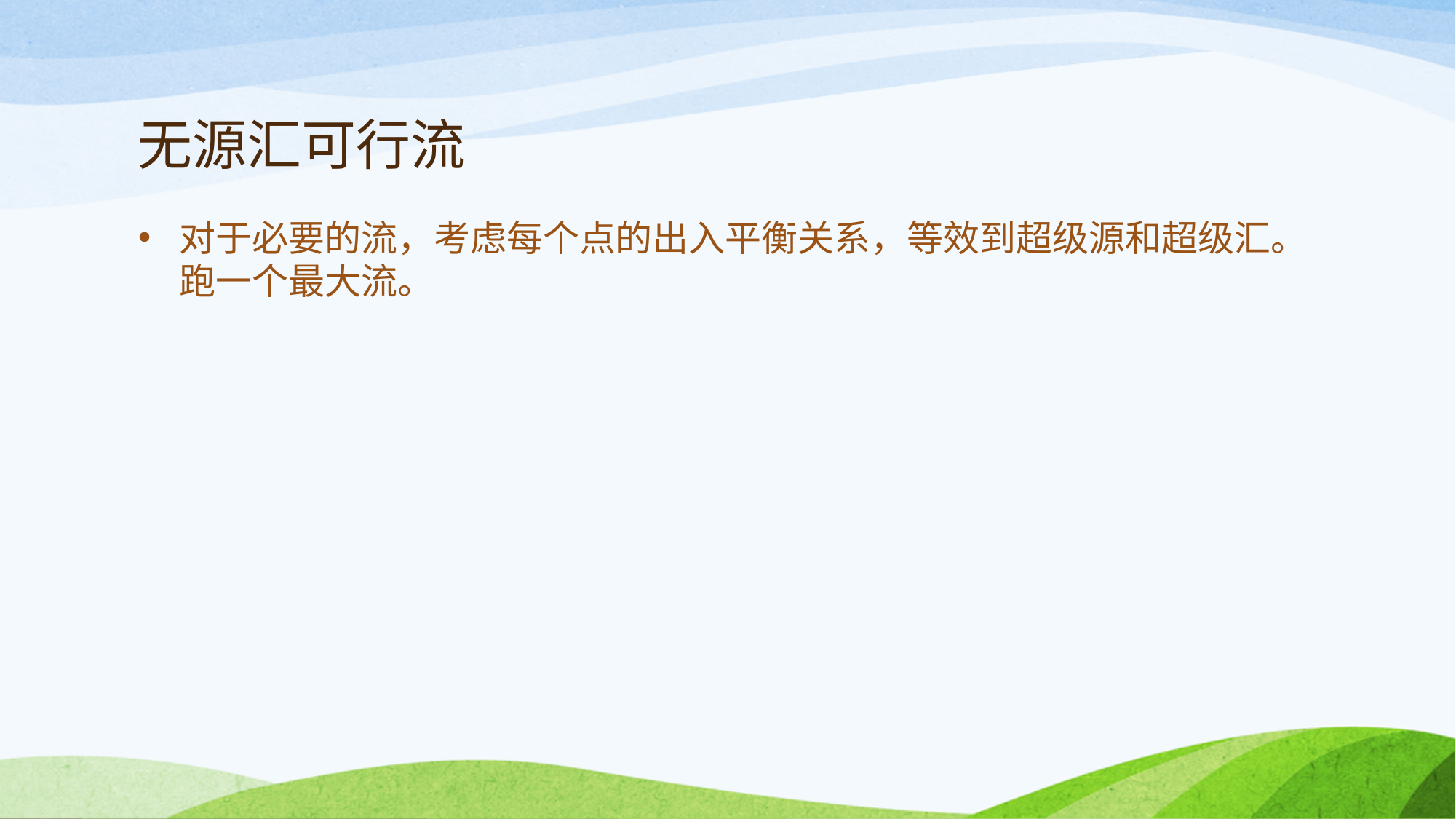

# 无源汇可行流
对于必要的流，考虑每个点的出入平衡关系，等效到超级源和超级汇。跑一个最大流。